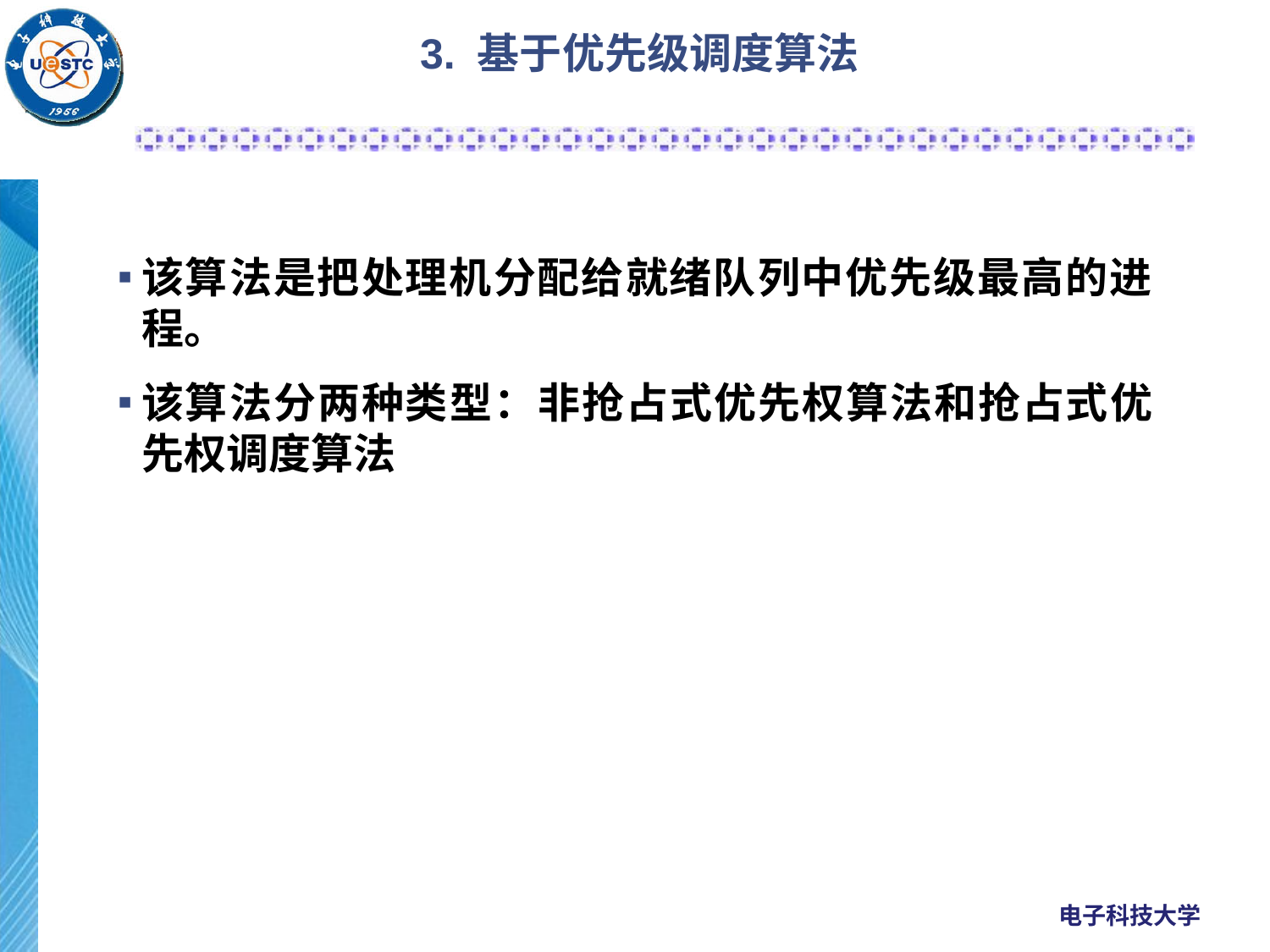

# 3. 基于优先级调度算法
该算法是把处理机分配给就绪队列中优先级最高的进程。
该算法分两种类型：非抢占式优先权算法和抢占式优先权调度算法